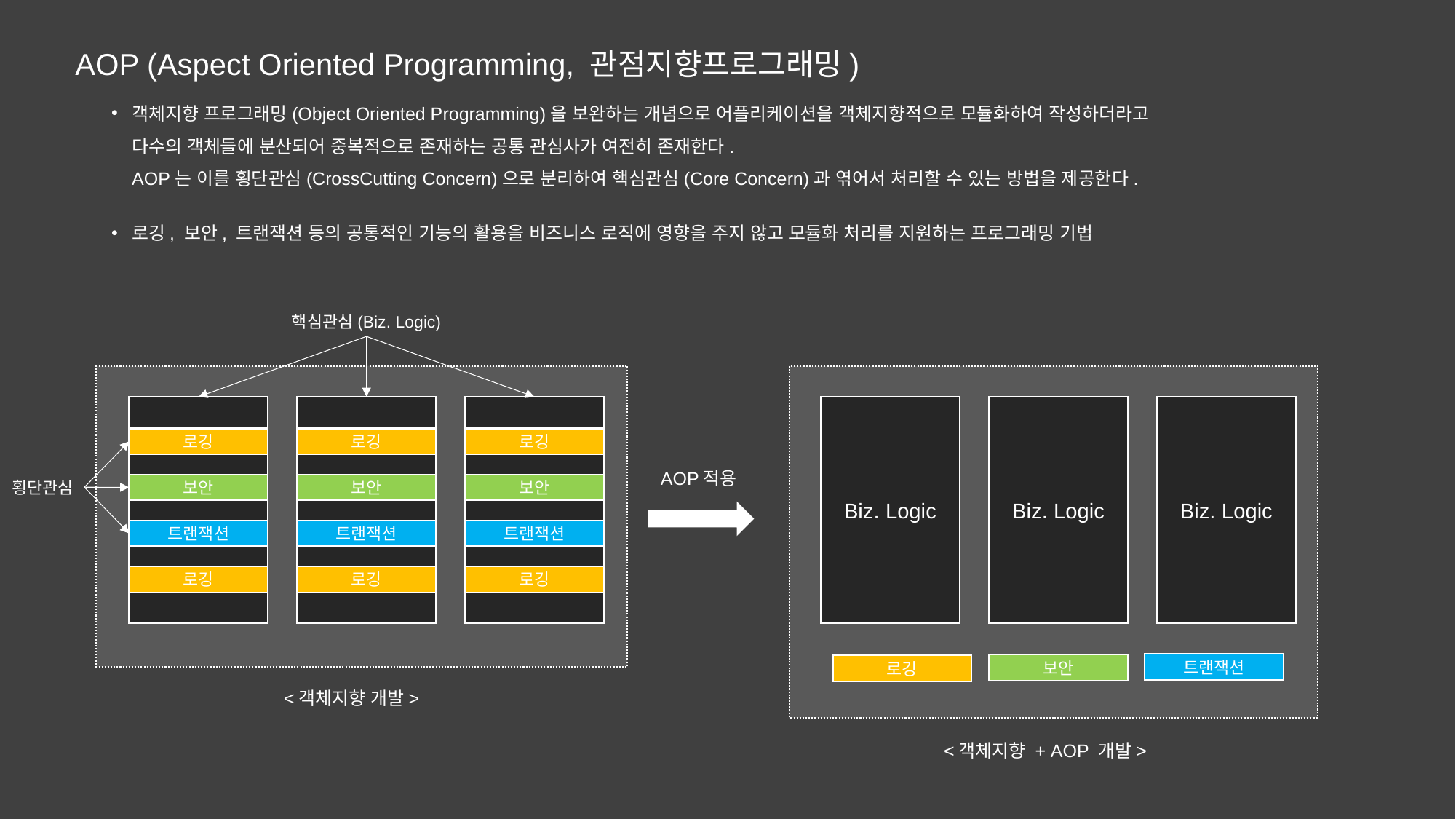

AOP (Aspect Oriented Programming, 관점지향프로그래밍)
객체지향 프로그래밍(Object Oriented Programming)을 보완하는 개념으로 어플리케이션을 객체지향적으로 모듈화하여 작성하더라고
다수의 객체들에 분산되어 중복적으로 존재하는 공통 관심사가 여전히 존재한다.
AOP는 이를 횡단관심(CrossCutting Concern)으로 분리하여 핵심관심(Core Concern)과 엮어서 처리할 수 있는 방법을 제공한다.
로깅, 보안, 트랜잭션 등의 공통적인 기능의 활용을 비즈니스 로직에 영향을 주지 않고 모듈화 처리를 지원하는 프로그래밍 기법
핵심관심(Biz. Logic)

Biz. Logic
Biz. Logic
Biz. Logic
로깅
로깅
로깅
AOP적용
횡단관심
보안
보안
보안

트랜잭션
트랜잭션
트랜잭션
로깅
로깅
로깅
트랜잭션
보안
로깅
<객체지향 개발>
<객체지향 + AOP 개발>